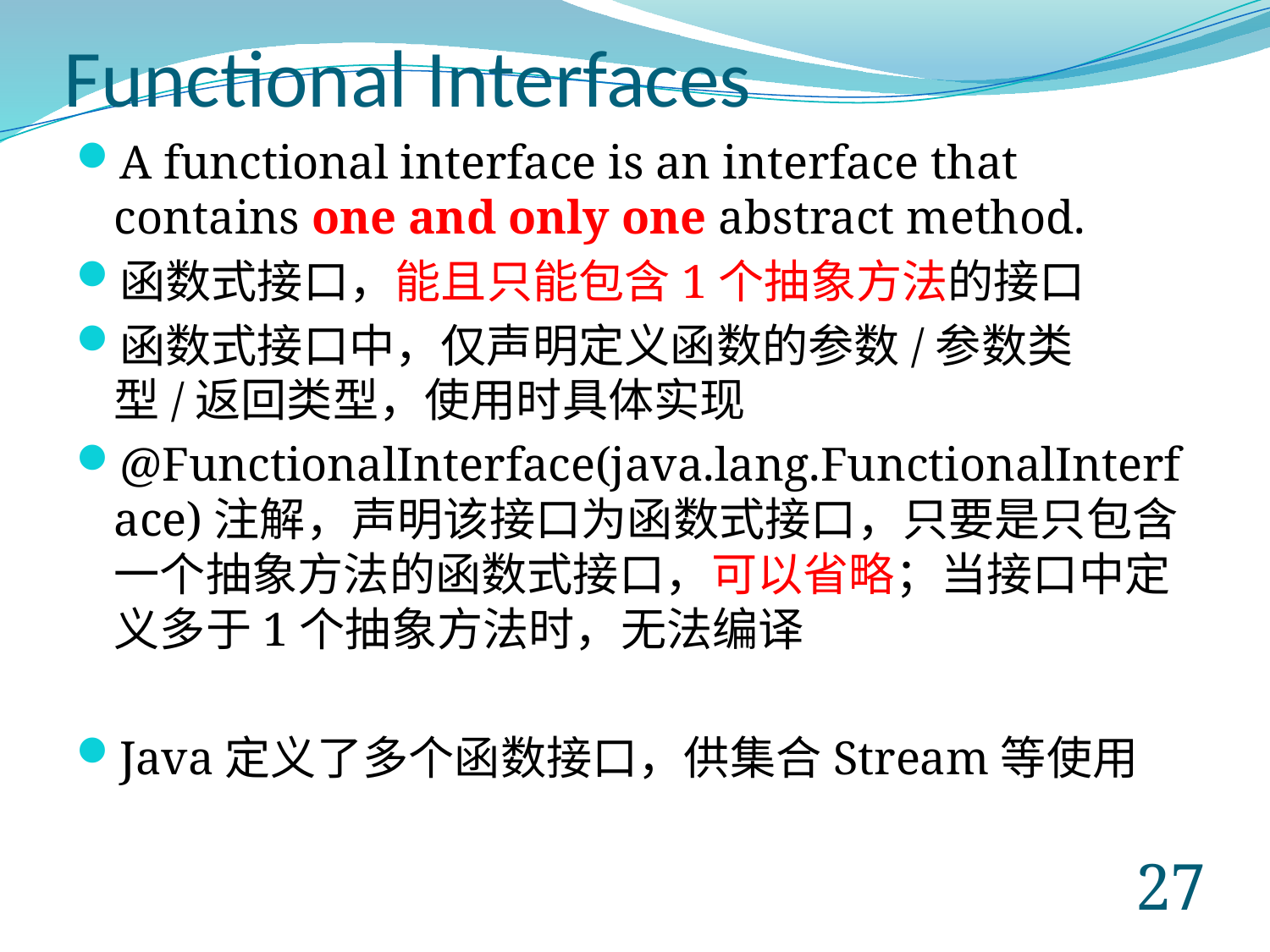

# Functional Interfaces
A functional interface is an interface that contains one and only one abstract method.
函数式接口，能且只能包含1个抽象方法的接口
函数式接口中，仅声明定义函数的参数/参数类型/返回类型，使用时具体实现
@FunctionalInterface(java.lang.FunctionalInterface)注解，声明该接口为函数式接口，只要是只包含一个抽象方法的函数式接口，可以省略；当接口中定义多于1个抽象方法时，无法编译

Java定义了多个函数接口，供集合Stream等使用

27